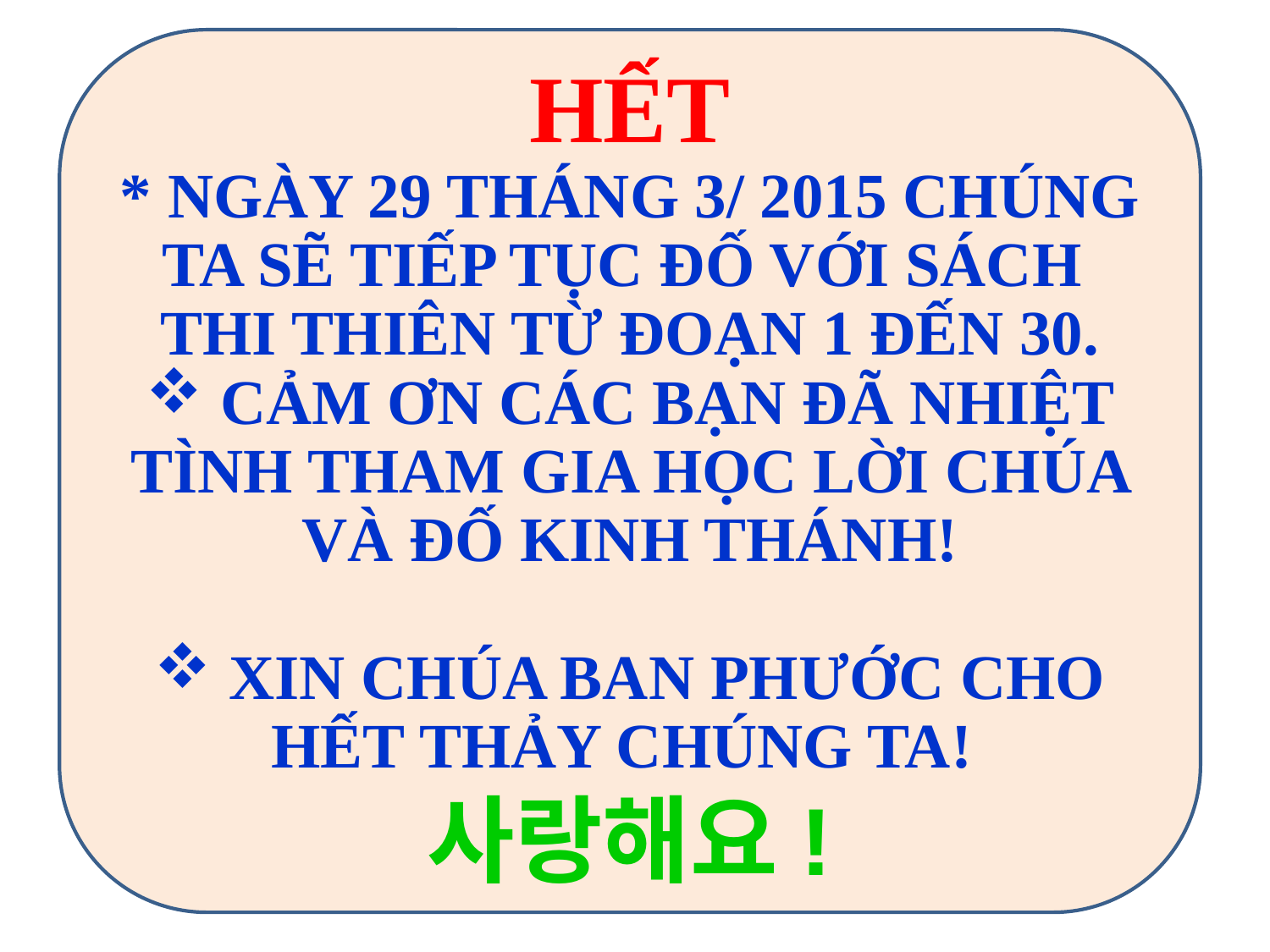

HẾT
* NGÀY 29 THÁNG 3/ 2015 CHÚNG TA SẼ TIẾP TỤC ĐỐ VỚI SÁCH
THI THIÊN TỪ ĐOẠN 1 ĐẾN 30.
 CẢM ƠN CÁC BẠN ĐÃ NHIỆT TÌNH THAM GIA HỌC LỜI CHÚA VÀ ĐỐ KINH THÁNH!

 XIN CHÚA BAN PHƯỚC CHO HẾT THẢY CHÚNG TA!
사랑해요!